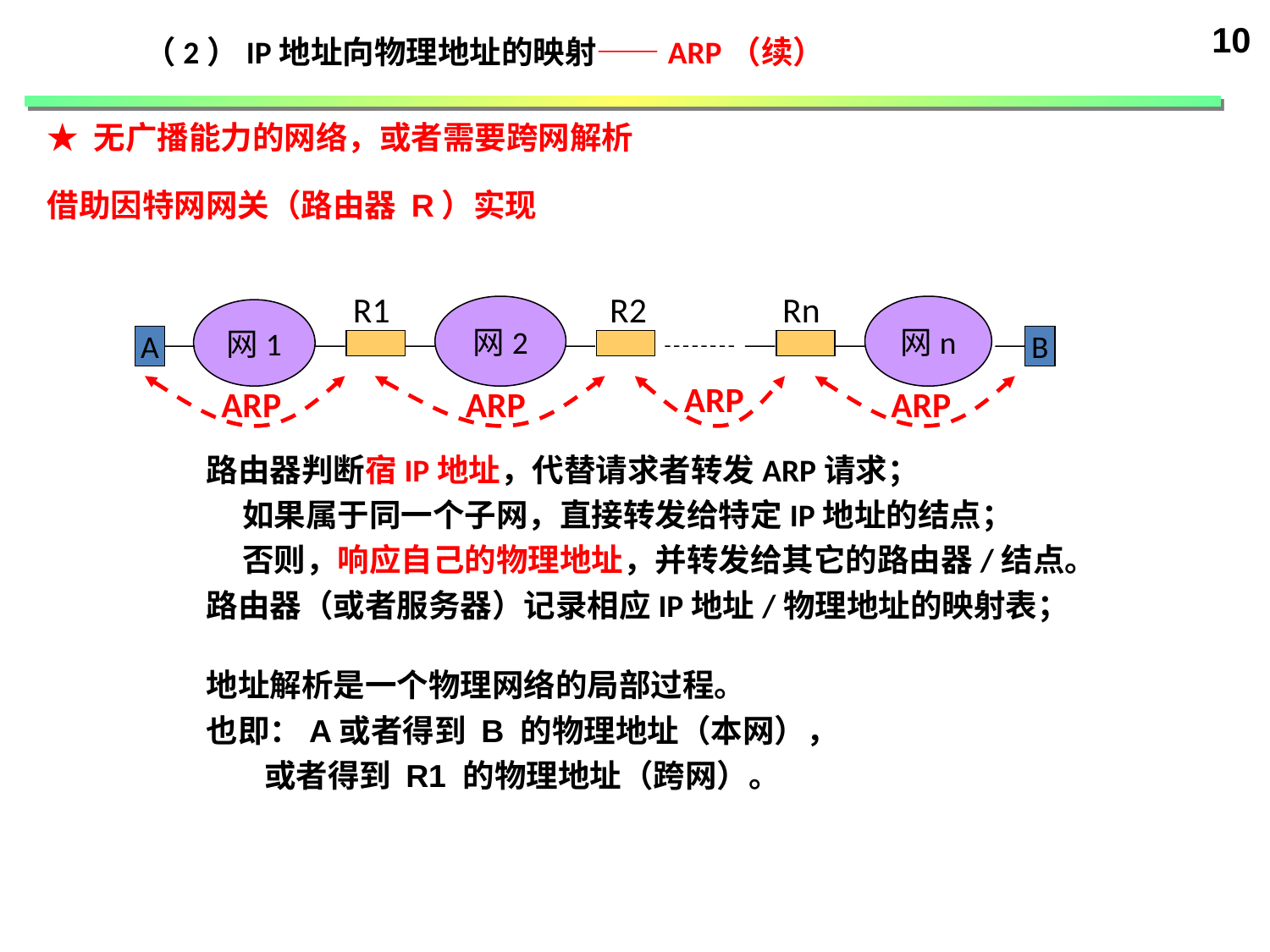

10
（2）IP地址向物理地址的映射——ARP（续）

★ 无广播能力的网络，或者需要跨网解析

借助因特网网关（路由器 R）实现
R1
R2
Rn
网2
网n
网1
A
B

ARP

ARP

ARP

ARP
路由器判断宿IP地址，代替请求者转发ARP请求；
    如果属于同一个子网，直接转发给特定IP地址的结点；
    否则，响应自己的物理地址，并转发给其它的路由器/结点。
路由器（或者服务器）记录相应IP地址/物理地址的映射表；

地址解析是一个物理网络的局部过程。
也即：A或者得到 B 的物理地址（本网），
       或者得到 R1 的物理地址（跨网）。